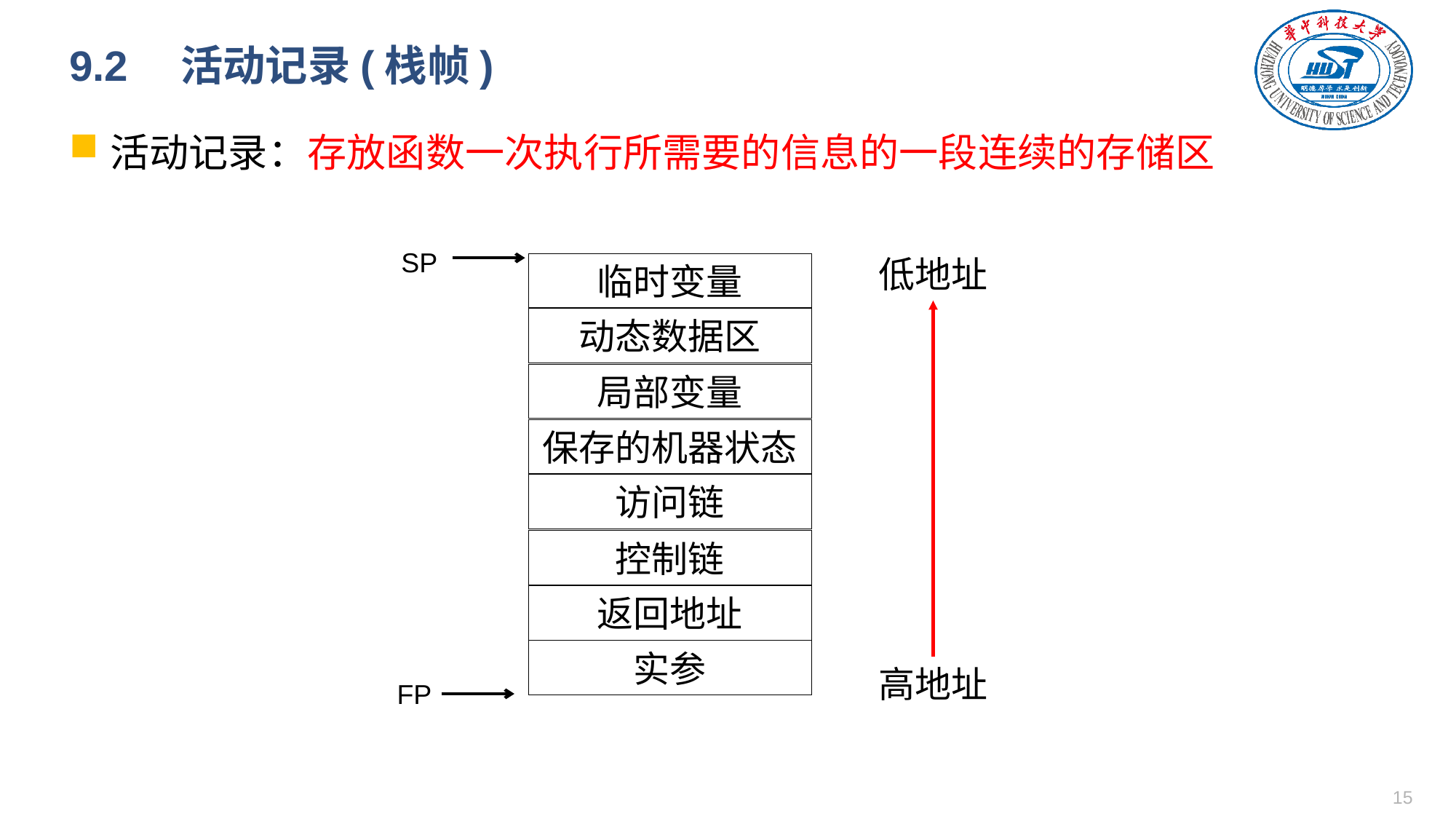

# 9.2　活动记录(栈帧)
活动记录：存放函数一次执行所需要的信息的一段连续的存储区
SP
低地址
临时变量
动态数据区
局部变量
保存的机器状态
访问链
控制链
返回地址
实参
高地址
FP
15